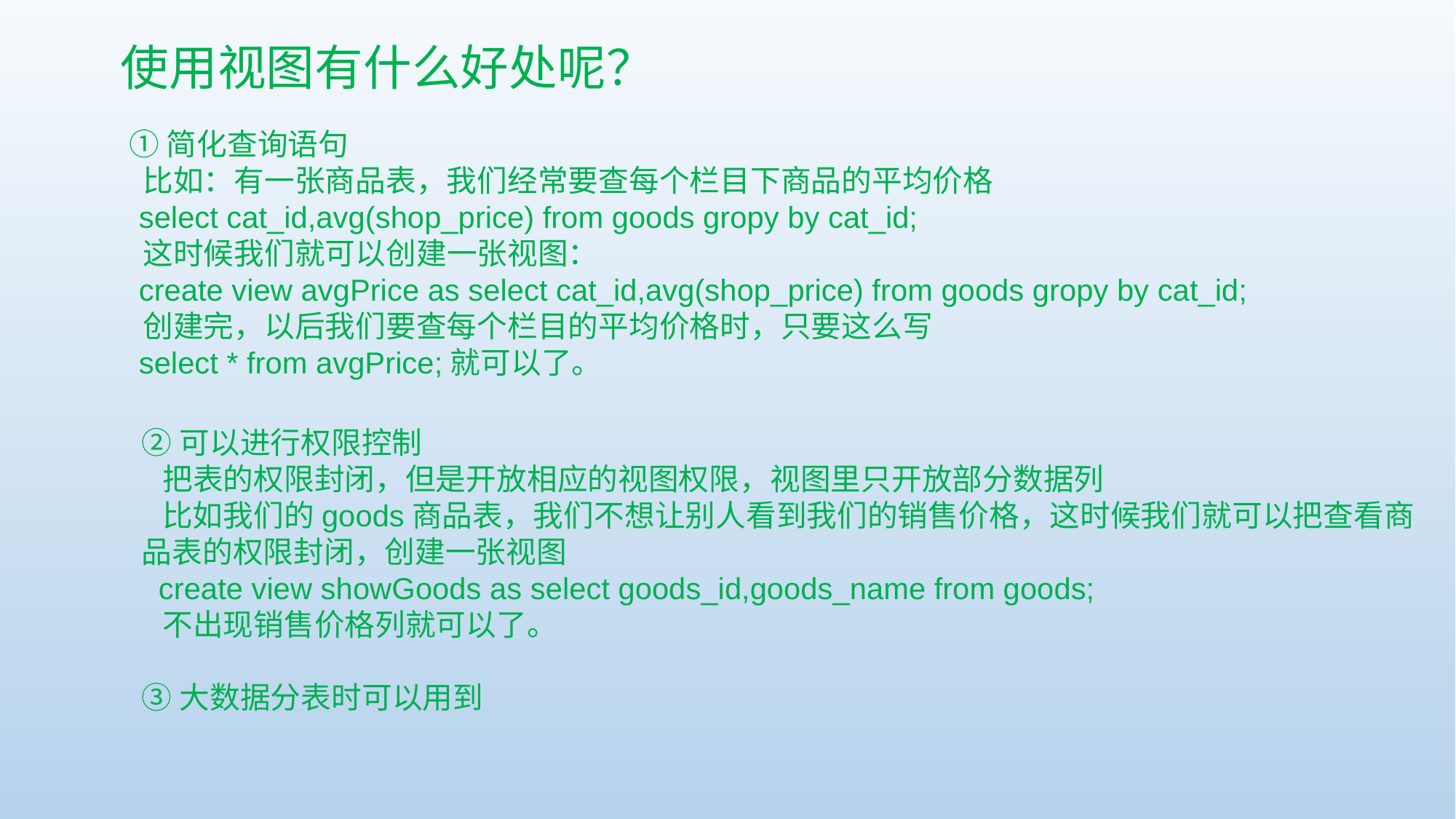

使用视图有什么好处呢？

 ①简化查询语句  比如：有一张商品表，我们经常要查每个栏目下商品的平均价格  select cat_id,avg(shop_price) from goods gropy by cat_id;  这时候我们就可以创建一张视图：  create view avgPrice as select cat_id,avg(shop_price) from goods gropy by cat_id;  创建完，以后我们要查每个栏目的平均价格时，只要这么写  select * from avgPrice;就可以了。
②可以进行权限控制  把表的权限封闭，但是开放相应的视图权限，视图里只开放部分数据列  比如我们的goods商品表，我们不想让别人看到我们的销售价格，这时候我们就可以把查看商品表的权限封闭，创建一张视图  create view showGoods as select goods_id,goods_name from goods;  不出现销售价格列就可以了。

③大数据分表时可以用到